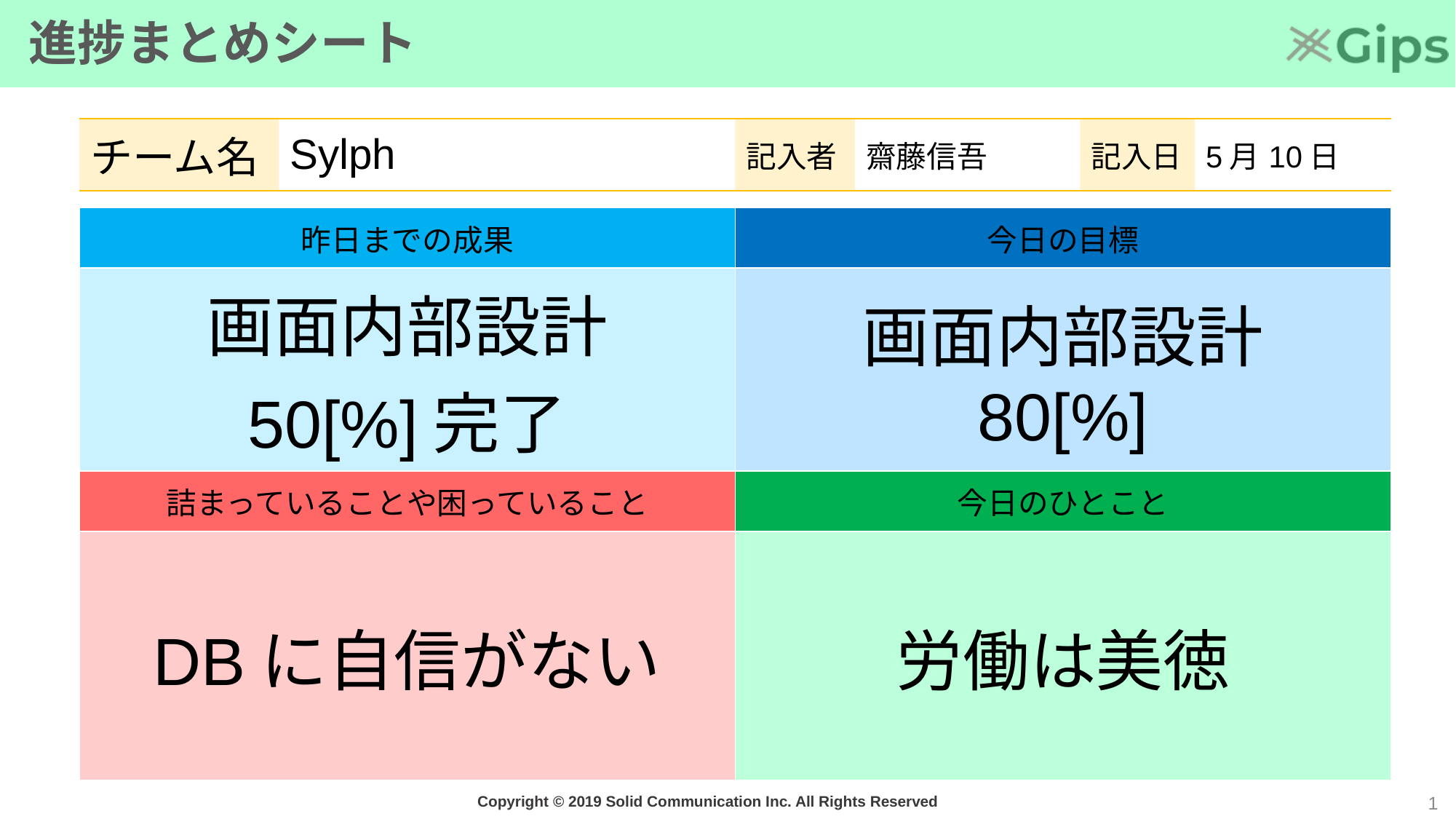

# 進捗まとめシート
| チーム名 | Sylph | 記入者 | 齋藤信吾 | 記入日 | 5月10日 |
| --- | --- | --- | --- | --- | --- |
| 昨日までの成果 | 今日の目標 |
| --- | --- |
| 画面内部設計 50[%]完了 | 画面内部設計 80[%] |
| 詰まっていることや困っていること | 今日のひとこと |
| DBに自信がない | 労働は美徳 |
1